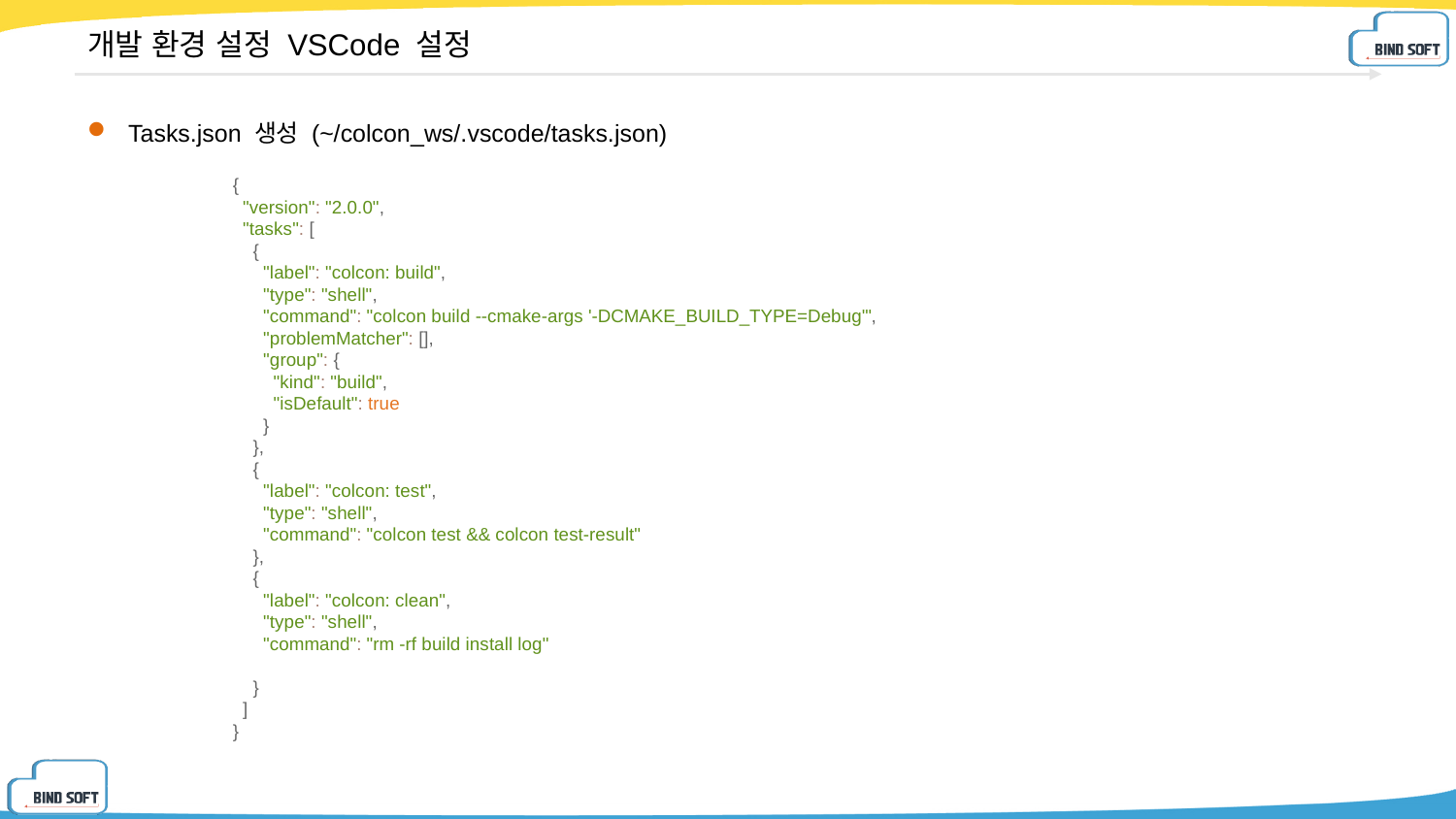

# 개발 환경 설정 VSCode 설정
Tasks.json 생성 (~/colcon_ws/.vscode/tasks.json)

{
  "version": "2.0.0",
  "tasks": [
    {
      "label": "colcon: build",
      "type": "shell",
      "command": "colcon build --cmake-args '-DCMAKE_BUILD_TYPE=Debug'",
      "problemMatcher": [],
      "group": {
        "kind": "build",
        "isDefault": true
      }
    },
    {
      "label": "colcon: test",
      "type": "shell",
      "command": "colcon test && colcon test-result"
    },
    {
      "label": "colcon: clean",
      "type": "shell",
      "command": "rm -rf build install log"

    }
  ]
}